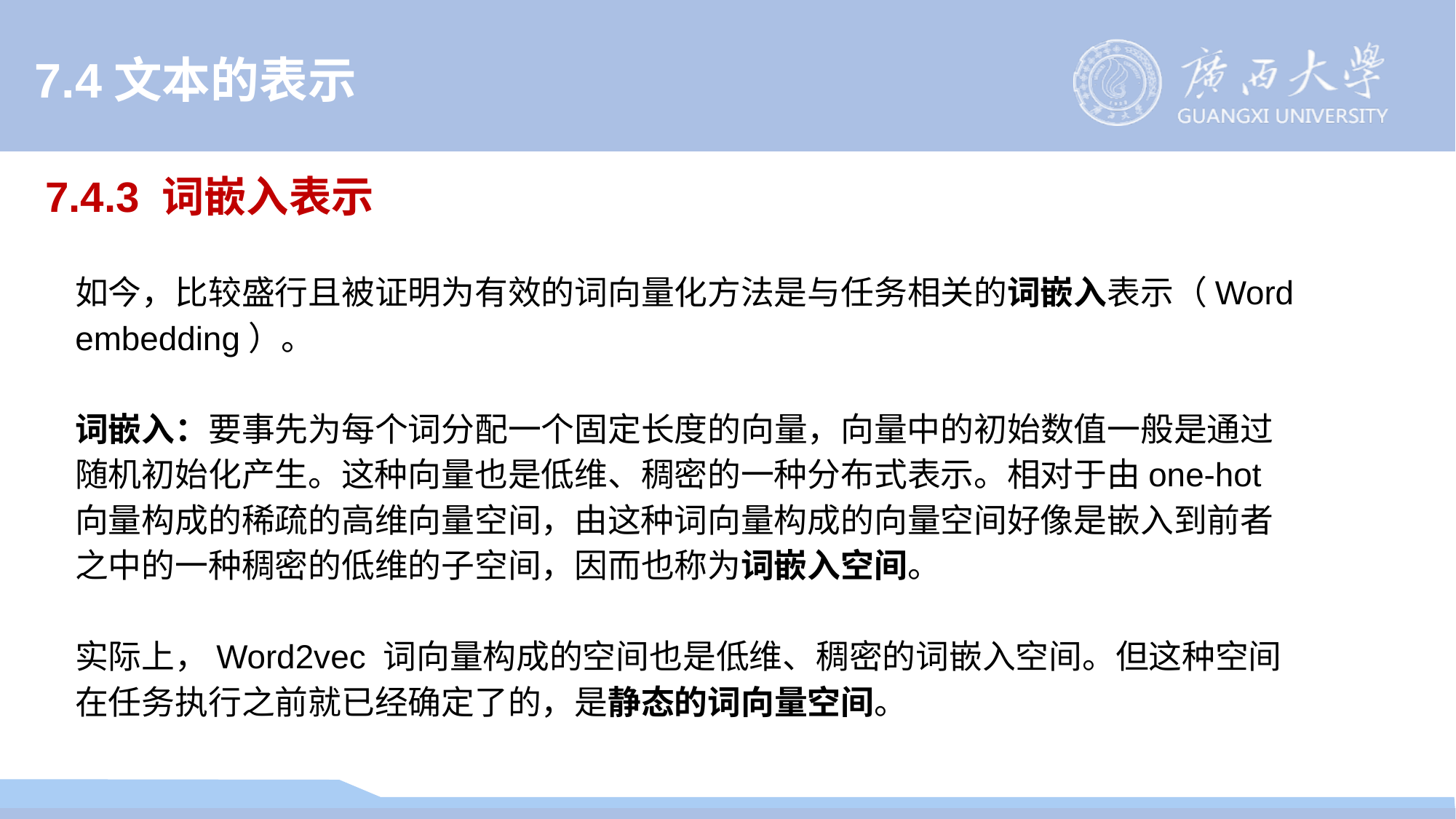

7.4文本的表示
7.4.3 词嵌入表示
如今，比较盛行且被证明为有效的词向量化方法是与任务相关的词嵌入表示（Word embedding）。

词嵌入：要事先为每个词分配一个固定长度的向量，向量中的初始数值一般是通过随机初始化产生。这种向量也是低维、稠密的一种分布式表示。相对于由one-hot 向量构成的稀疏的高维向量空间，由这种词向量构成的向量空间好像是嵌入到前者之中的一种稠密的低维的子空间，因而也称为词嵌入空间。

实际上，Word2vec 词向量构成的空间也是低维、稠密的词嵌入空间。但这种空间在任务执行之前就已经确定了的，是静态的词向量空间。